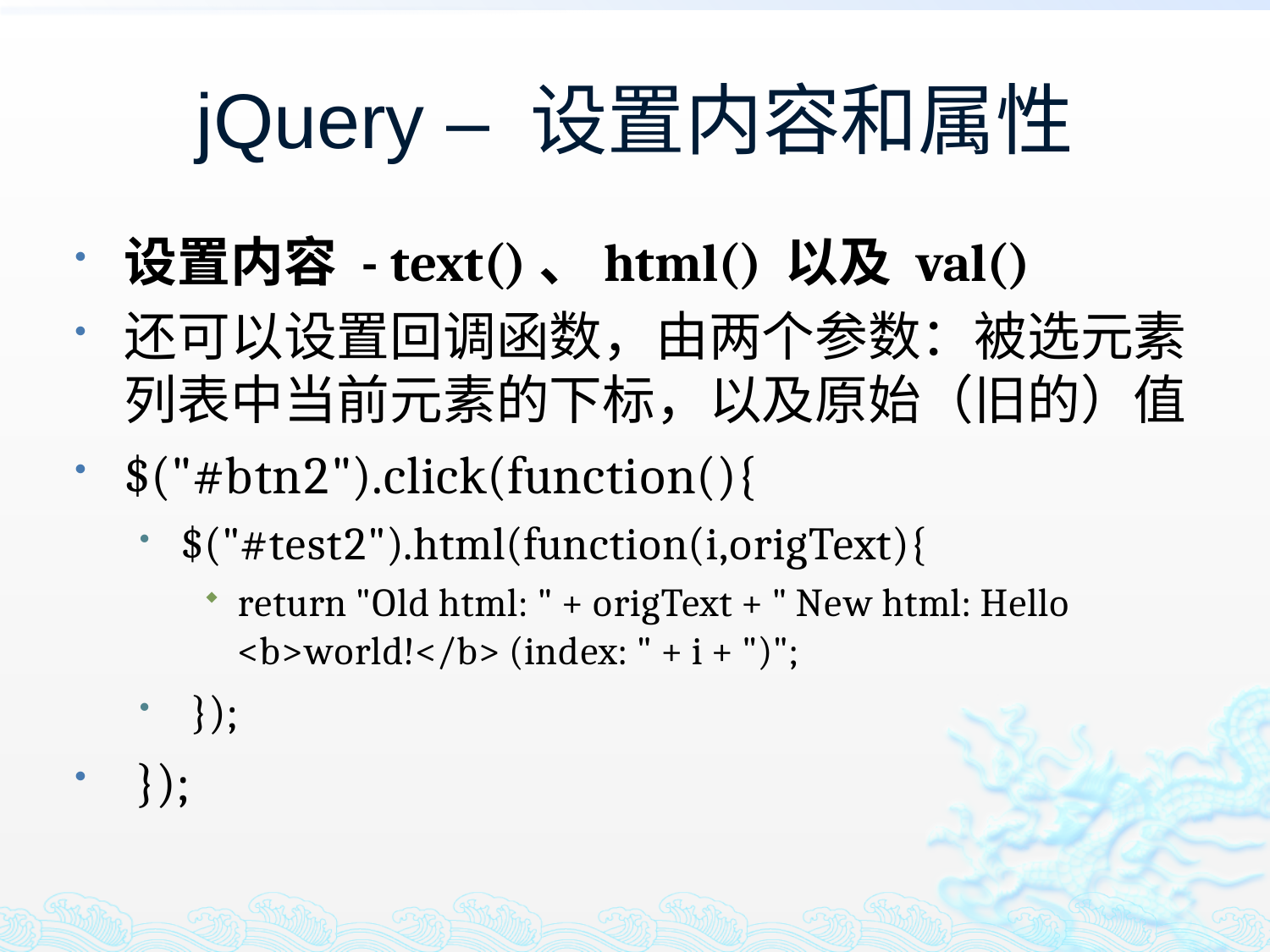

# jQuery – 设置内容和属性
设置内容 - text()、html() 以及 val()
还可以设置回调函数，由两个参数：被选元素列表中当前元素的下标，以及原始（旧的）值
$("#btn2").click(function(){
$("#test2").html(function(i,origText){
return "Old html: " + origText + " New html: Hello <b>world!</b> (index: " + i + ")";
 });
 });